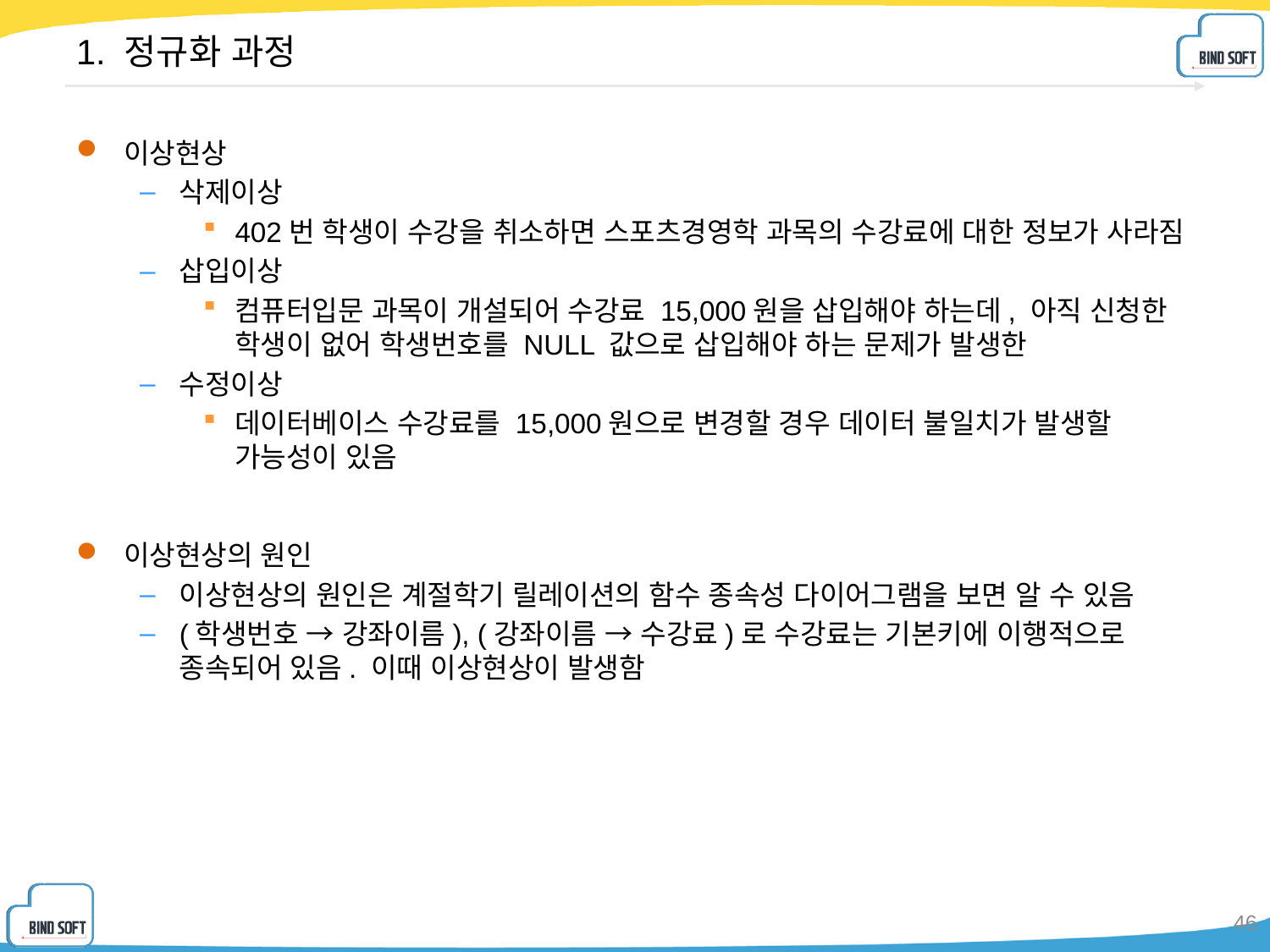

# 1. 정규화 과정
이상현상
삭제이상
402번 학생이 수강을 취소하면 스포츠경영학 과목의 수강료에 대한 정보가 사라짐
삽입이상
컴퓨터입문 과목이 개설되어 수강료 15,000원을 삽입해야 하는데, 아직 신청한 학생이 없어 학생번호를 NULL 값으로 삽입해야 하는 문제가 발생한
수정이상
데이터베이스 수강료를 15,000원으로 변경할 경우 데이터 불일치가 발생할 가능성이 있음

이상현상의 원인
이상현상의 원인은 계절학기 릴레이션의 함수 종속성 다이어그램을 보면 알 수 있음
(학생번호 → 강좌이름), (강좌이름 → 수강료)로 수강료는 기본키에 이행적으로 종속되어 있음. 이때 이상현상이 발생함
46